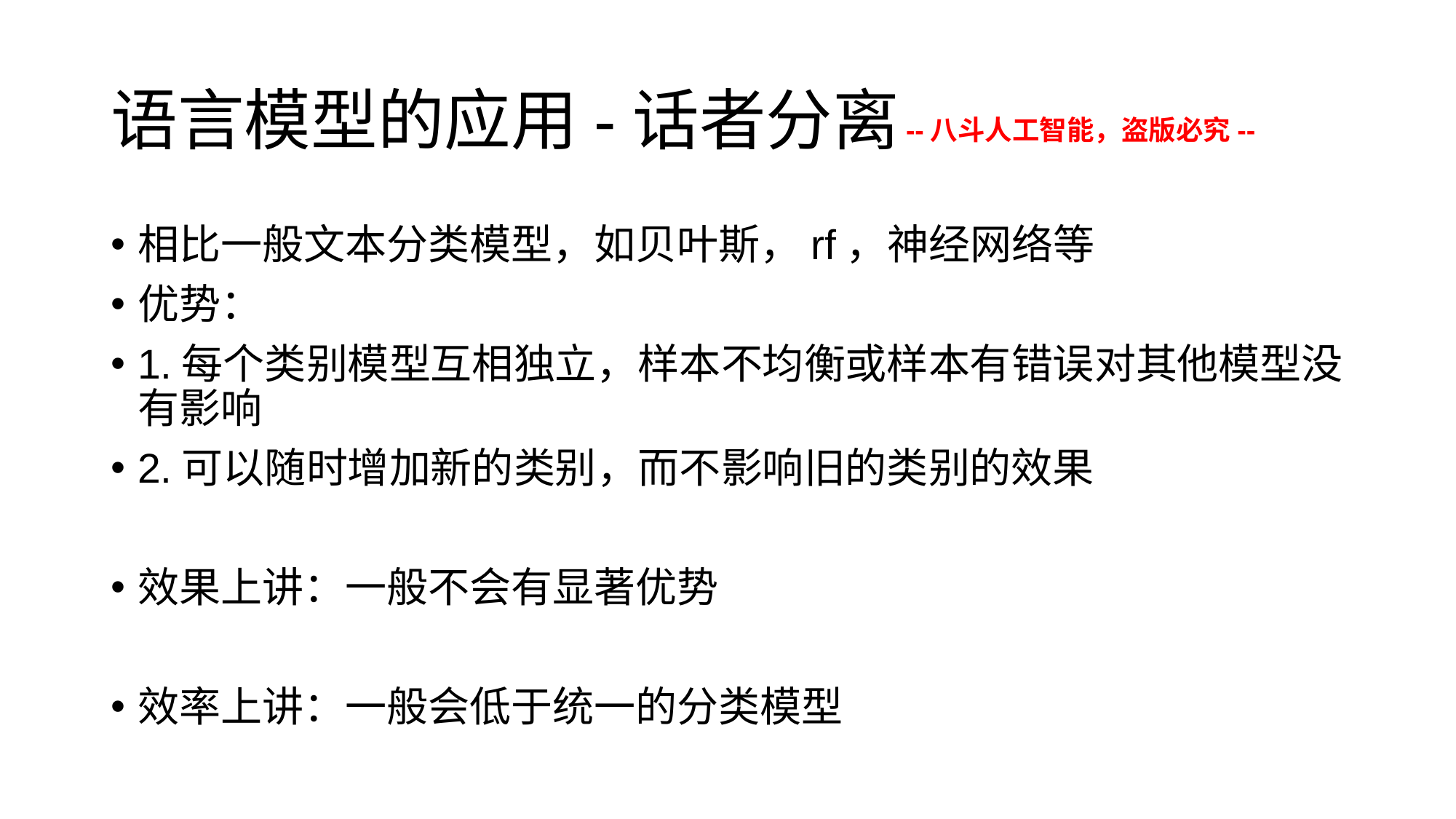

# 语言模型的应用-话者分离
--八斗人工智能，盗版必究--
相比一般文本分类模型，如贝叶斯，rf，神经网络等
优势：
1.每个类别模型互相独立，样本不均衡或样本有错误对其他模型没有影响
2.可以随时增加新的类别，而不影响旧的类别的效果

效果上讲：一般不会有显著优势

效率上讲：一般会低于统一的分类模型